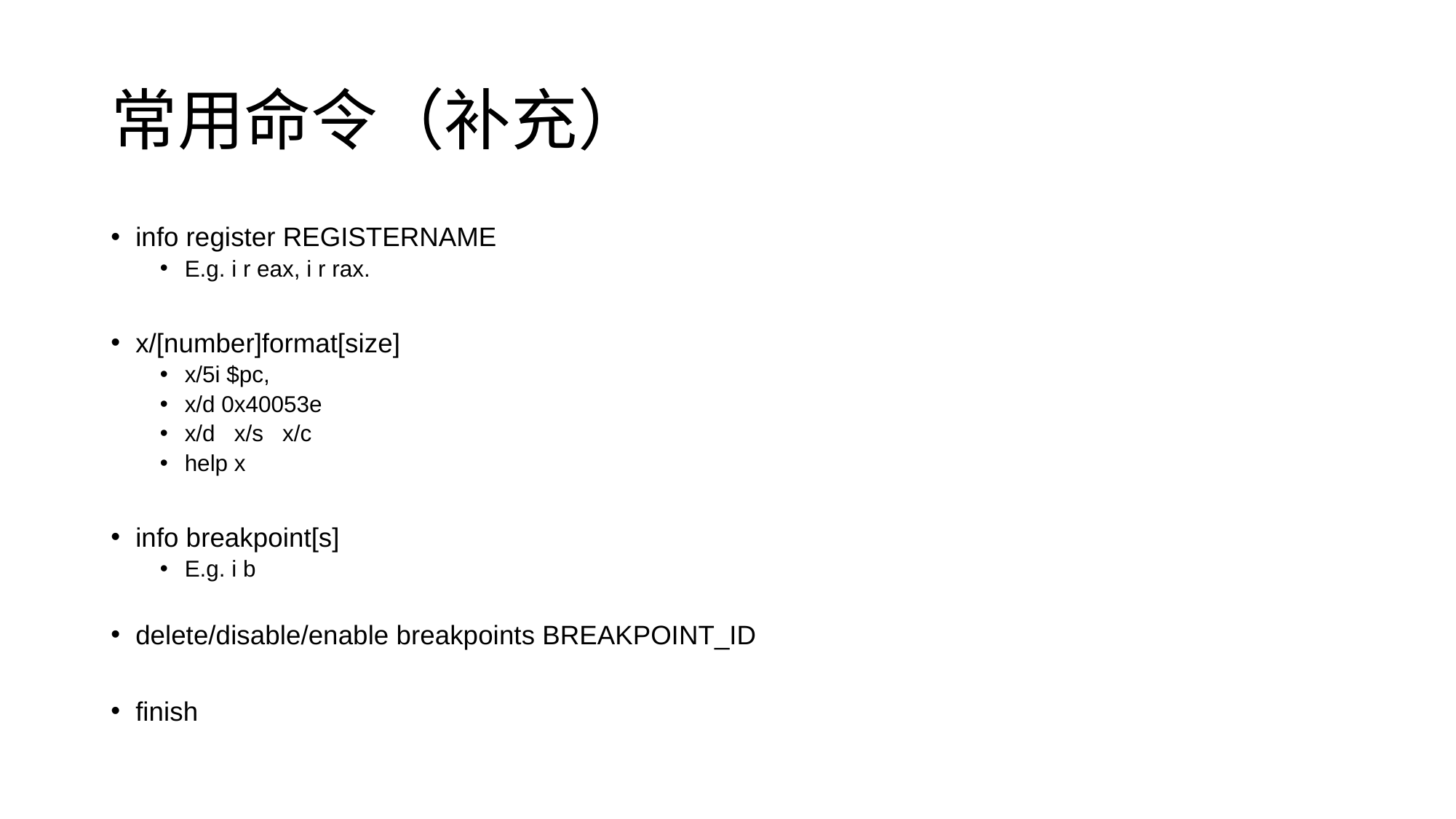

# 常用命令（补充）
info register REGISTERNAME
E.g. i r eax, i r rax.

x/[number]format[size]
x/5i $pc,
x/d 0x40053e
x/d   x/s   x/c
help x

info breakpoint[s]
E.g. i b

delete/disable/enable breakpoints BREAKPOINT_ID

finish